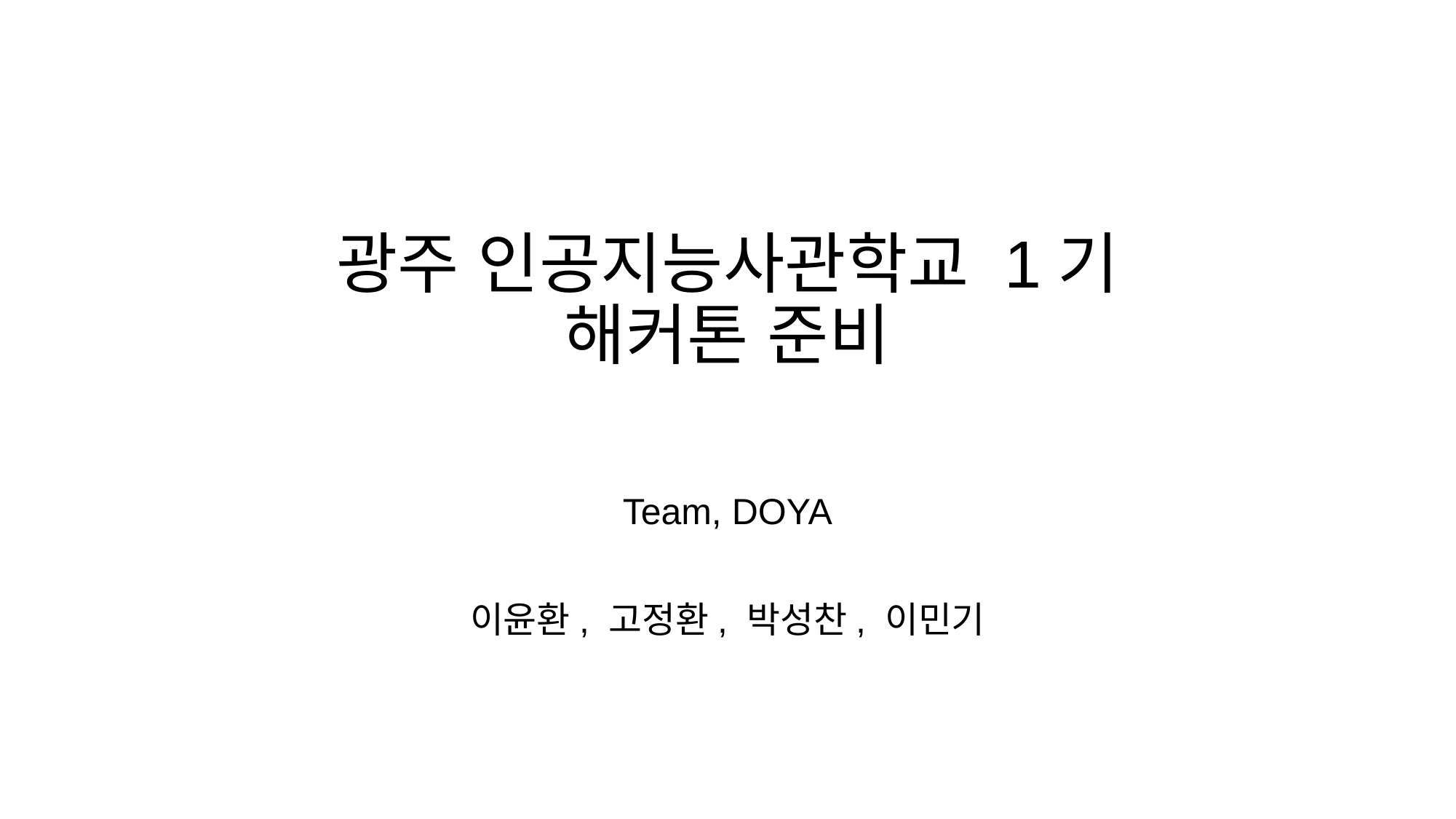

# 광주 인공지능사관학교 1기 해커톤 준비
Team, DOYA

이윤환, 고정환, 박성찬, 이민기